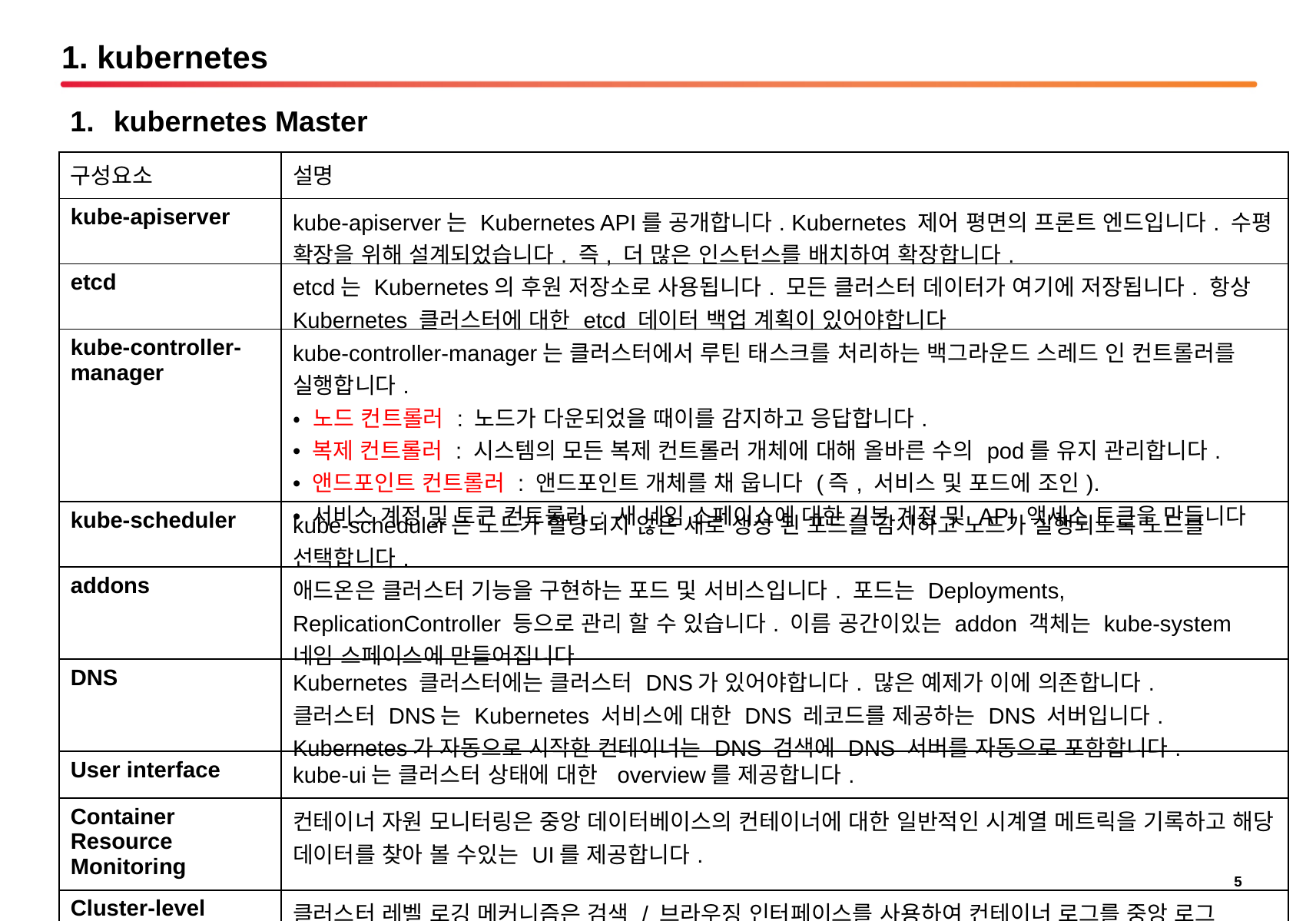

# 1. kubernetes
kubernetes Master

| 구성요소 | 설명 |
| --- | --- |
| kube-apiserver | kube-apiserver는 Kubernetes API를 공개합니다. Kubernetes 제어 평면의 프론트 엔드입니다. 수평 확장을 위해 설계되었습니다. 즉, 더 많은 인스턴스를 배치하여 확장합니다. |
| etcd | etcd는 Kubernetes의 후원 저장소로 사용됩니다. 모든 클러스터 데이터가 여기에 저장됩니다. 항상 Kubernetes 클러스터에 대한 etcd 데이터 백업 계획이 있어야합니다 |
| kube-controller-manager | kube-controller-manager는 클러스터에서 루틴 태스크를 처리하는 백그라운드 스레드 인 컨트롤러를 실행합니다. • 노드 컨트롤러 : 노드가 다운되었을 때이를 감지하고 응답합니다. • 복제 컨트롤러 : 시스템의 모든 복제 컨트롤러 개체에 대해 올바른 수의 pod를 유지 관리합니다. • 앤드포인트 컨트롤러 : 앤드포인트 개체를 채 웁니다 (즉, 서비스 및 포드에 조인). • 서비스 계정 및 토큰 컨트롤러 : 새 네임 스페이스에 대한 기본 계정 및 API 액세스 토큰을 만듭니다 |
| kube-scheduler | kube-scheduler는 노드가 할당되지 않은 새로 생성 된 포드를 감시하고 노드가 실행되도록 노드를 선택합니다. |
| addons | 애드온은 클러스터 기능을 구현하는 포드 및 서비스입니다. 포드는 Deployments, ReplicationController 등으로 관리 할 수 있습니다. 이름 공간이있는 addon 객체는 kube-system 네임 스페이스에 만들어집니다 |
| DNS | Kubernetes 클러스터에는 클러스터 DNS가 있어야합니다. 많은 예제가 이에 의존합니다. 클러스터 DNS는 Kubernetes 서비스에 대한 DNS 레코드를 제공하는 DNS 서버입니다. Kubernetes가 자동으로 시작한 컨테이너는 DNS 검색에 DNS 서버를 자동으로 포함합니다. |
| User interface | kube-ui는 클러스터 상태에 대한 overview를 제공합니다. |
| Container Resource Monitoring | 컨테이너 자원 모니터링은 중앙 데이터베이스의 컨테이너에 대한 일반적인 시계열 메트릭을 기록하고 해당 데이터를 찾아 볼 수있는 UI를 제공합니다. |
| Cluster-level Logging | 클러스터 레벨 로깅 메커니즘은 검색 / 브라우징 인터페이스를 사용하여 컨테이너 로그를 중앙 로그 저장소에 저장합니다. |